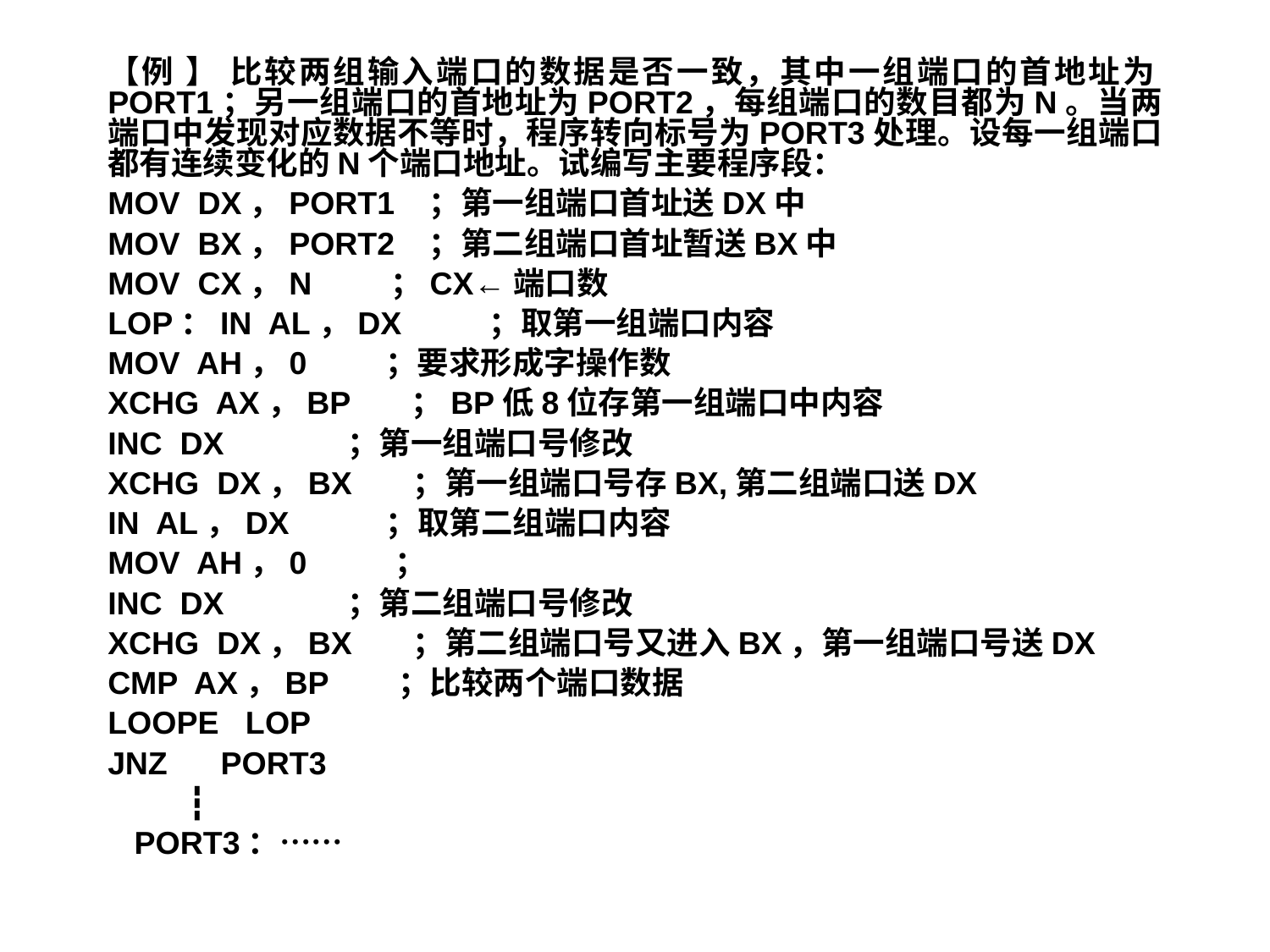

【例 】 比较两组输入端口的数据是否一致，其中一组端口的首地址为PORT1；另一组端口的首地址为PORT2，每组端口的数目都为N。当两端口中发现对应数据不等时，程序转向标号为PORT3处理。设每一组端口都有连续变化的N个端口地址。试编写主要程序段：
MOV  DX，PORT1   ；第一组端口首址送DX中
MOV  BX，PORT2   ；第二组端口首址暂送BX中
MOV  CX，N        ；CX←端口数
LOP：IN  AL，DX         ；取第一组端口内容
MOV  AH，0        ；要求形成字操作数
XCHG  AX，BP      ；BP低8位存第一组端口中内容
INC  DX             ；第一组端口号修改
XCHG  DX，BX      ；第一组端口号存BX,第二组端口送DX
IN  AL，DX          ；取第二组端口内容
MOV  AH，0         ；
INC  DX             ；第二组端口号修改
XCHG  DX，BX      ；第二组端口号又进入BX，第一组端口号送DX
CMP  AX，BP       ；比较两个端口数据
LOOPE   LOP
JNZ      PORT3
         ┇
   PORT3：……